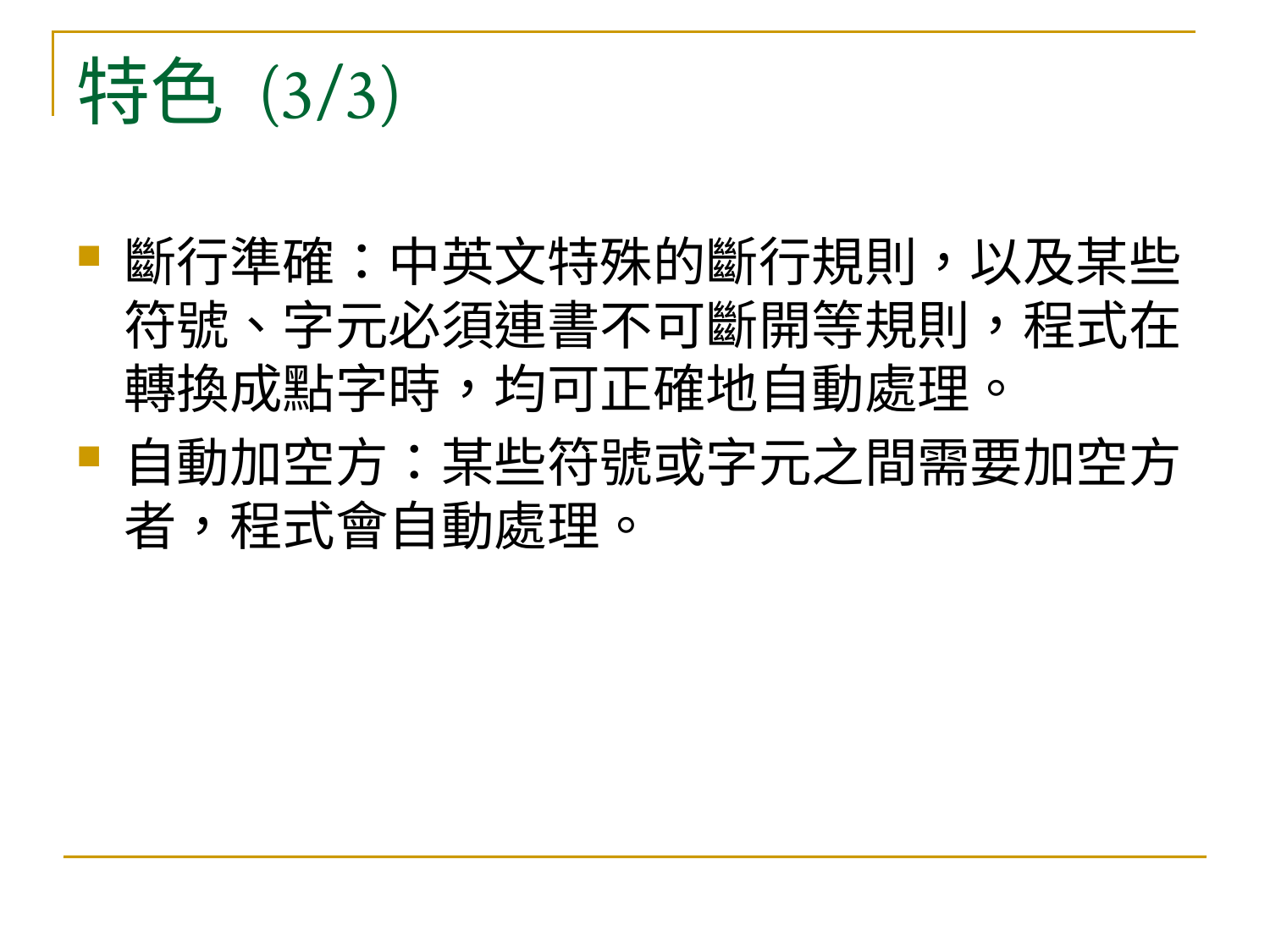

# 特色 (3/3)
斷行準確：中英文特殊的斷行規則，以及某些符號、字元必須連書不可斷開等規則，程式在轉換成點字時，均可正確地自動處理。
自動加空方：某些符號或字元之間需要加空方者，程式會自動處理。